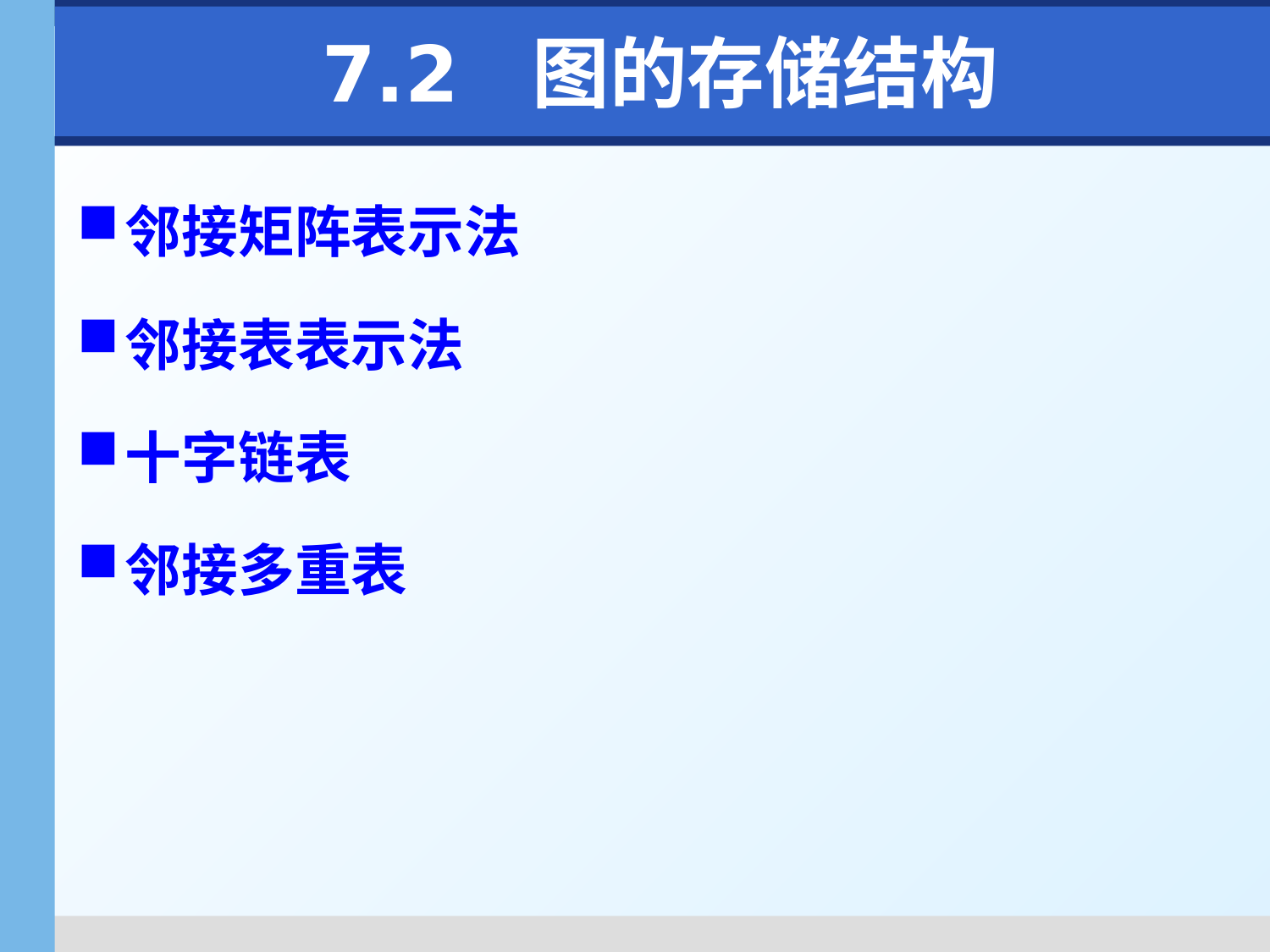

# 7.2  图的存储结构
邻接矩阵表示法
邻接表表示法
十字链表
邻接多重表